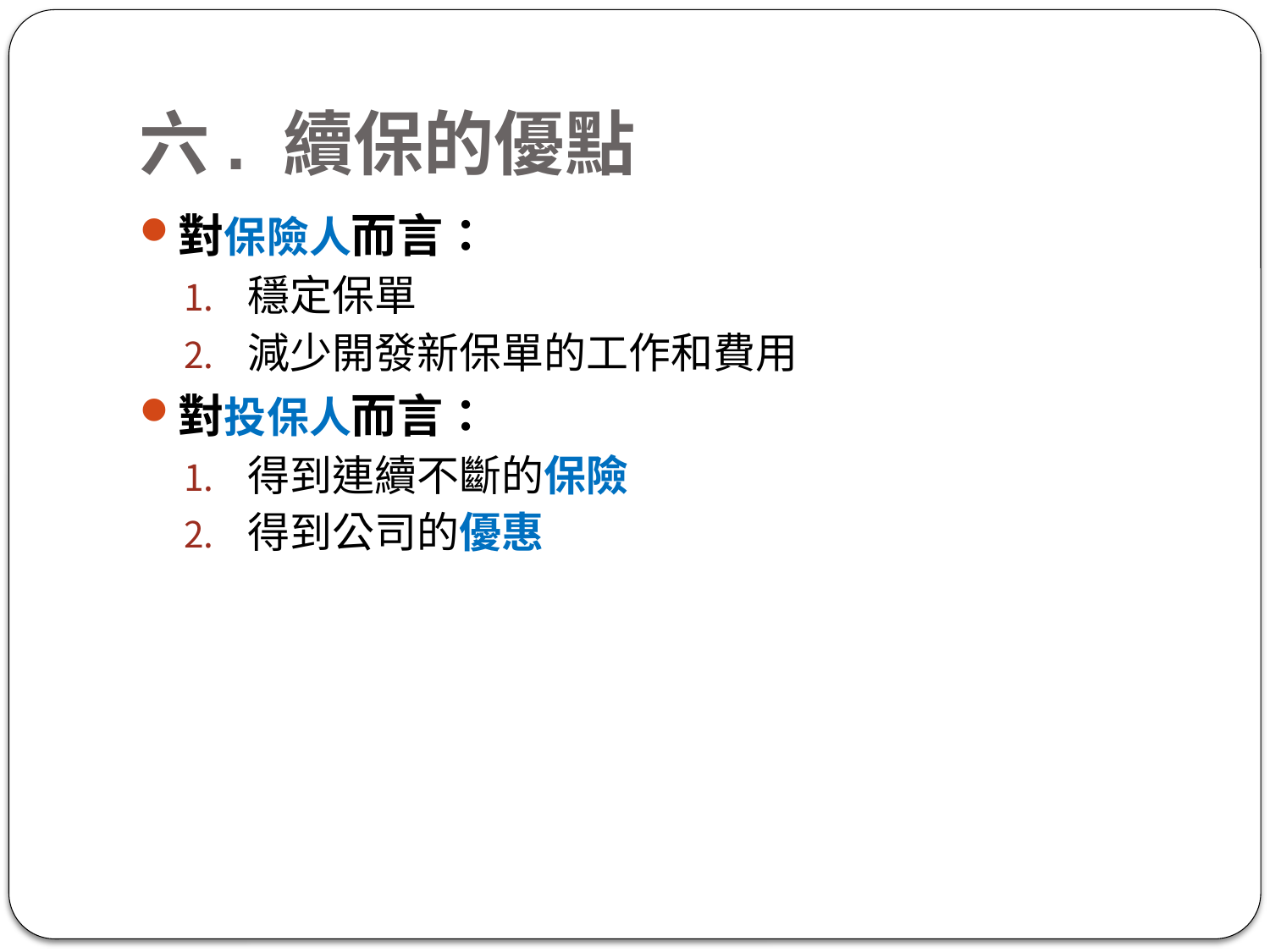

# 六. 續保的優點
對保險人而言：
穩定保單
減少開發新保單的工作和費用
對投保人而言：
得到連續不斷的保險
得到公司的優惠